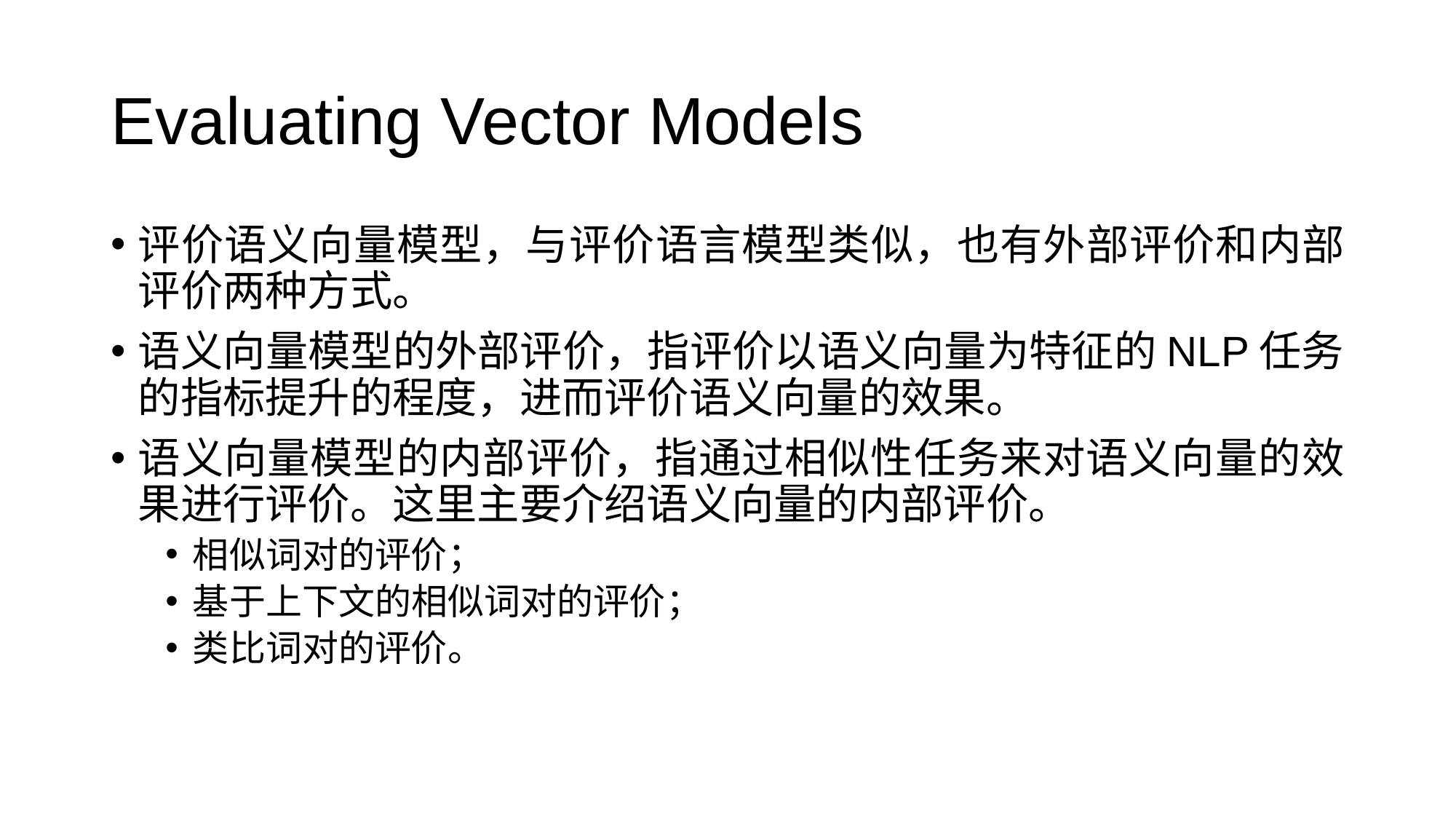

# Evaluating Vector Models
评价语义向量模型，与评价语言模型类似，也有外部评价和内部评价两种方式。
语义向量模型的外部评价，指评价以语义向量为特征的NLP任务的指标提升的程度，进而评价语义向量的效果。
语义向量模型的内部评价，指通过相似性任务来对语义向量的效果进行评价。这里主要介绍语义向量的内部评价。
相似词对的评价；
基于上下文的相似词对的评价；
类比词对的评价。